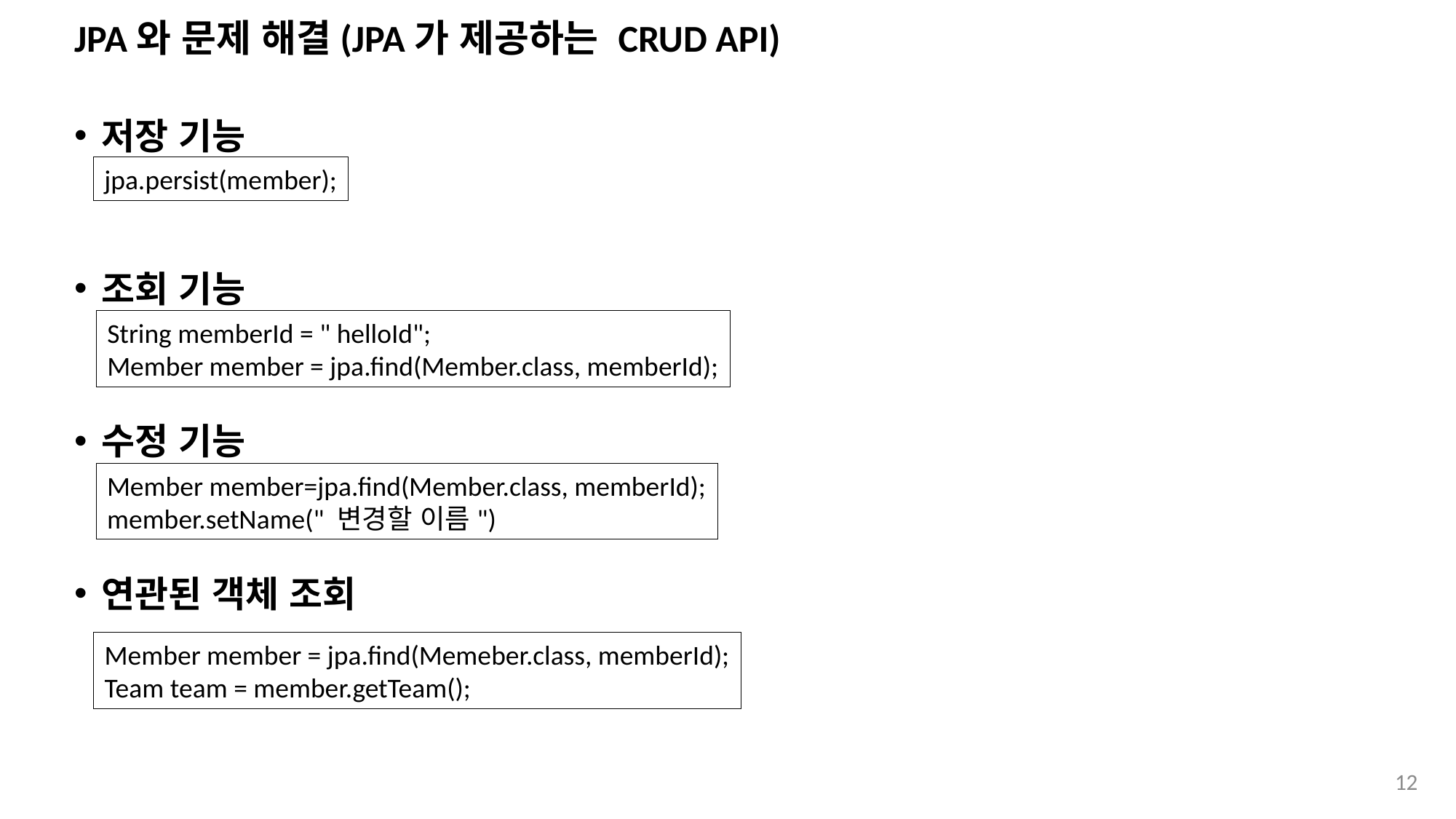

# JPA와 문제 해결(JPA가 제공하는 CRUD API)
저장 기능

조회 기능

수정 기능

연관된 객체 조회

jpa.persist(member);
String memberId = " helloId";
Member member = jpa.find(Member.class, memberId);
Member member=jpa.find(Member.class, memberId);
member.setName(" 변경할 이름")
Member member = jpa.find(Memeber.class, memberId);
Team team = member.getTeam();
12